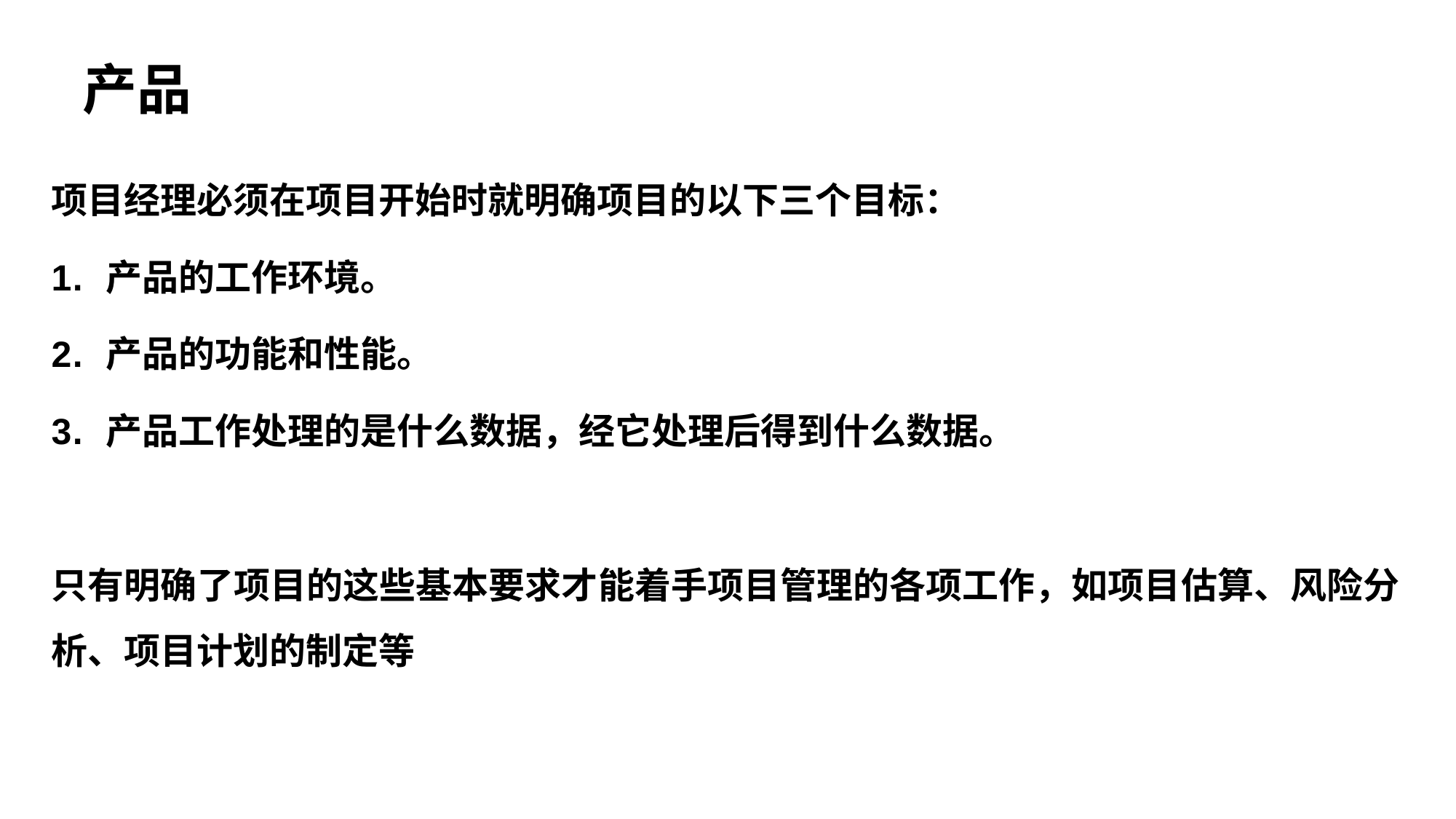

产品
项目经理必须在项目开始时就明确项目的以下三个目标：
产品的工作环境。
产品的功能和性能。
产品工作处理的是什么数据，经它处理后得到什么数据。

只有明确了项目的这些基本要求才能着手项目管理的各项工作，如项目估算、风险分析、项目计划的制定等